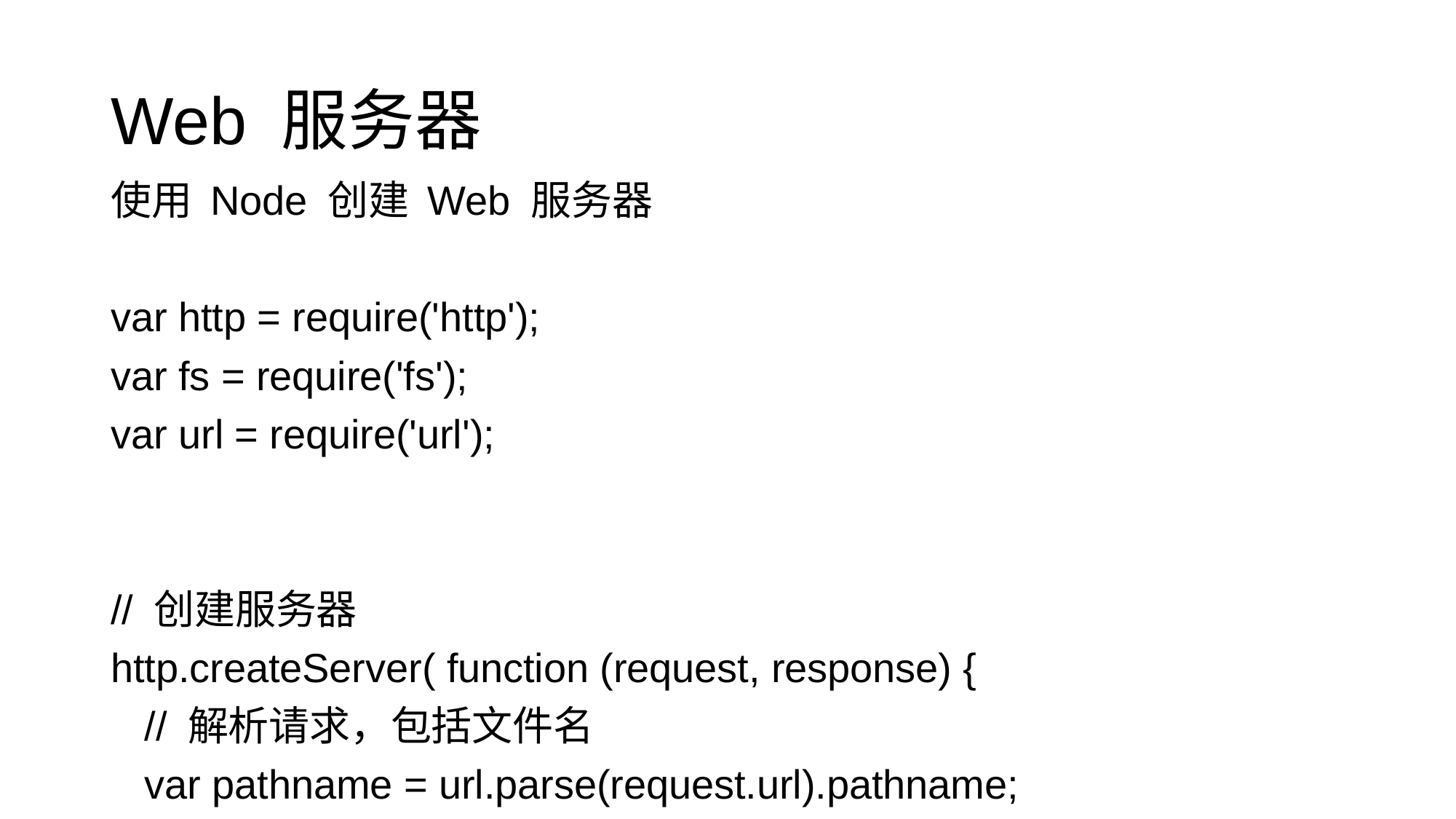

# Web 服务器
使用 Node 创建 Web 服务器

var http = require('http');
var fs = require('fs');
var url = require('url');

// 创建服务器
http.createServer( function (request, response) {
   // 解析请求，包括文件名
   var pathname = url.parse(request.url).pathname;